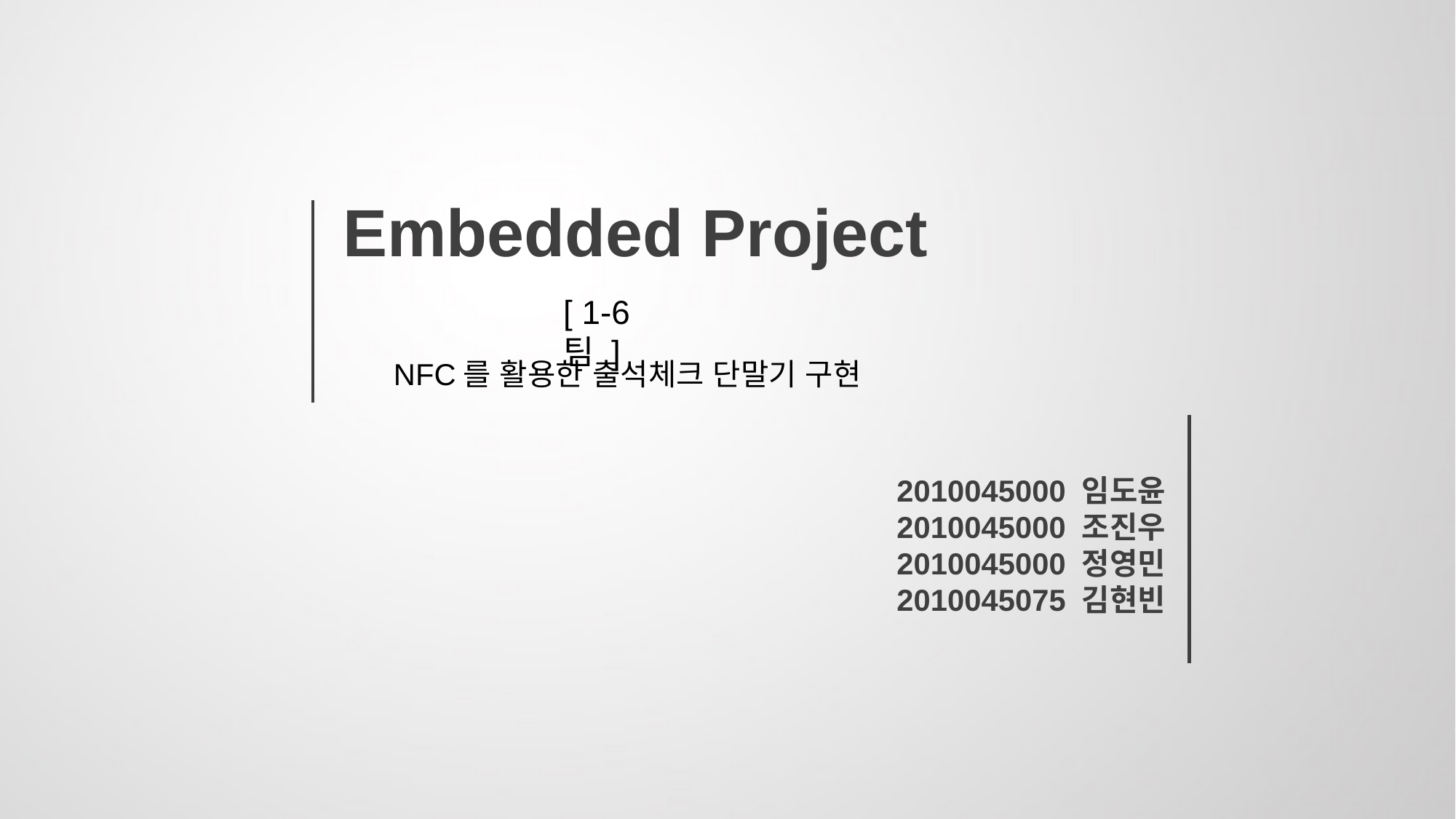

Embedded Project
[ 1-6팀 ]
NFC를 활용한 출석체크 단말기 구현
2010045000 임도윤
2010045000 조진우
2010045000 정영민
2010045075 김현빈